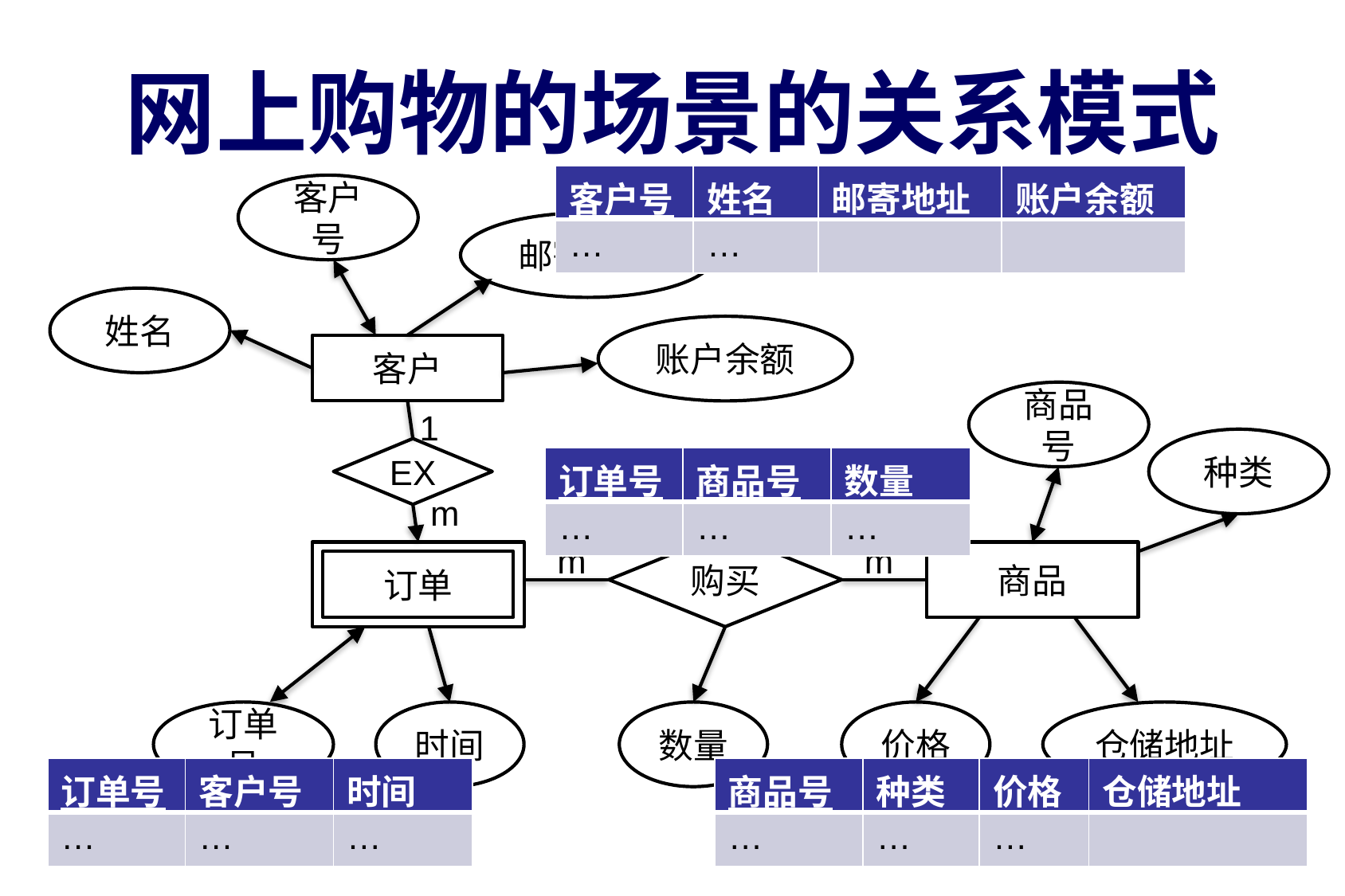

# 网上购物的场景的关系模式
| 客户号 | 姓名 | 邮寄地址 | 账户余额 |
| --- | --- | --- | --- |
| … | … |  |  |
客户号
邮寄地址
姓名
账户余额
客户
商品号
1
种类
EX
| 订单号 | 商品号 | 数量 |
| --- | --- | --- |
| … | … | … |
m
m
购买
m
订单
商品

订单号
时间
数量
价格
仓储地址
| 商品号 | 种类 | 价格 | 仓储地址 |
| --- | --- | --- | --- |
| … | … | … |  |
| 订单号 | 客户号 | 时间 |
| --- | --- | --- |
| … | … | … |